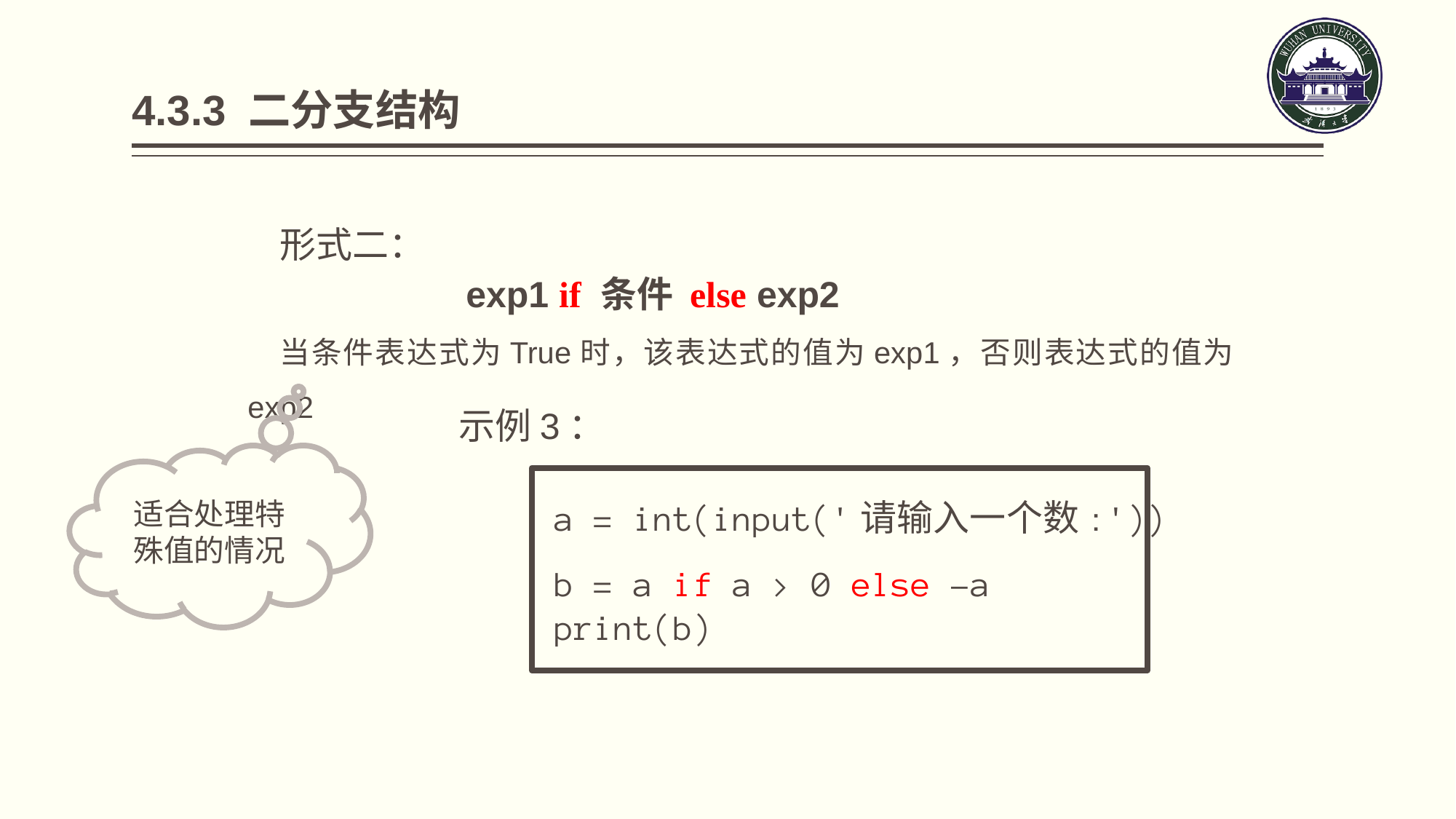

# 4.3.3 二分支结构
形式二：
		exp1 if 条件 else exp2
当条件表达式为True时，该表达式的值为exp1，否则表达式的值为exp2
示例3：
适合处理特殊值的情况

a = int(input('请输入一个数:'))
b = a if a > 0 else -a
print(b)